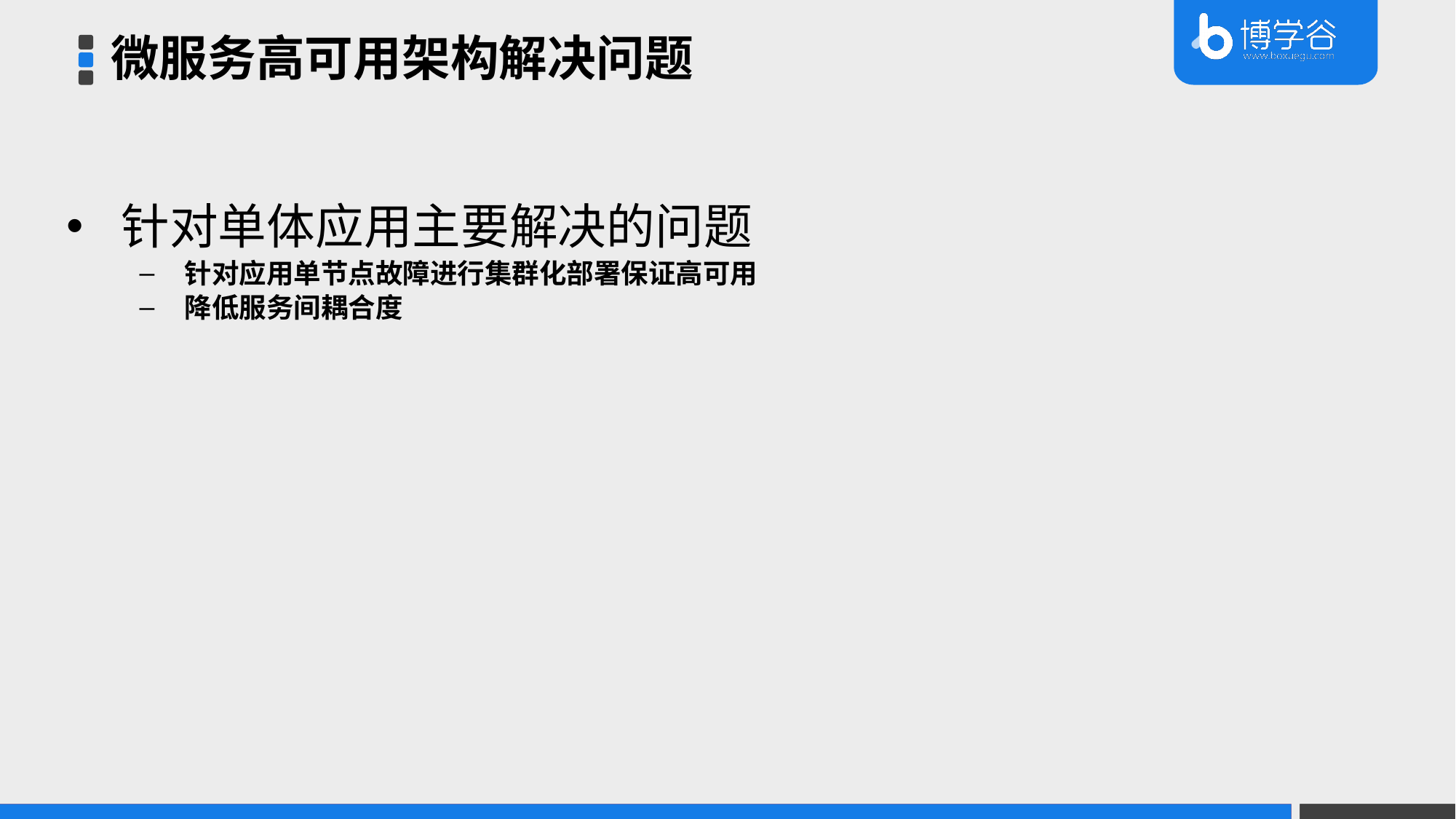

微服务高可用架构解决问题

针对单体应用主要解决的问题
针对应用单节点故障进行集群化部署保证高可用
降低服务间耦合度